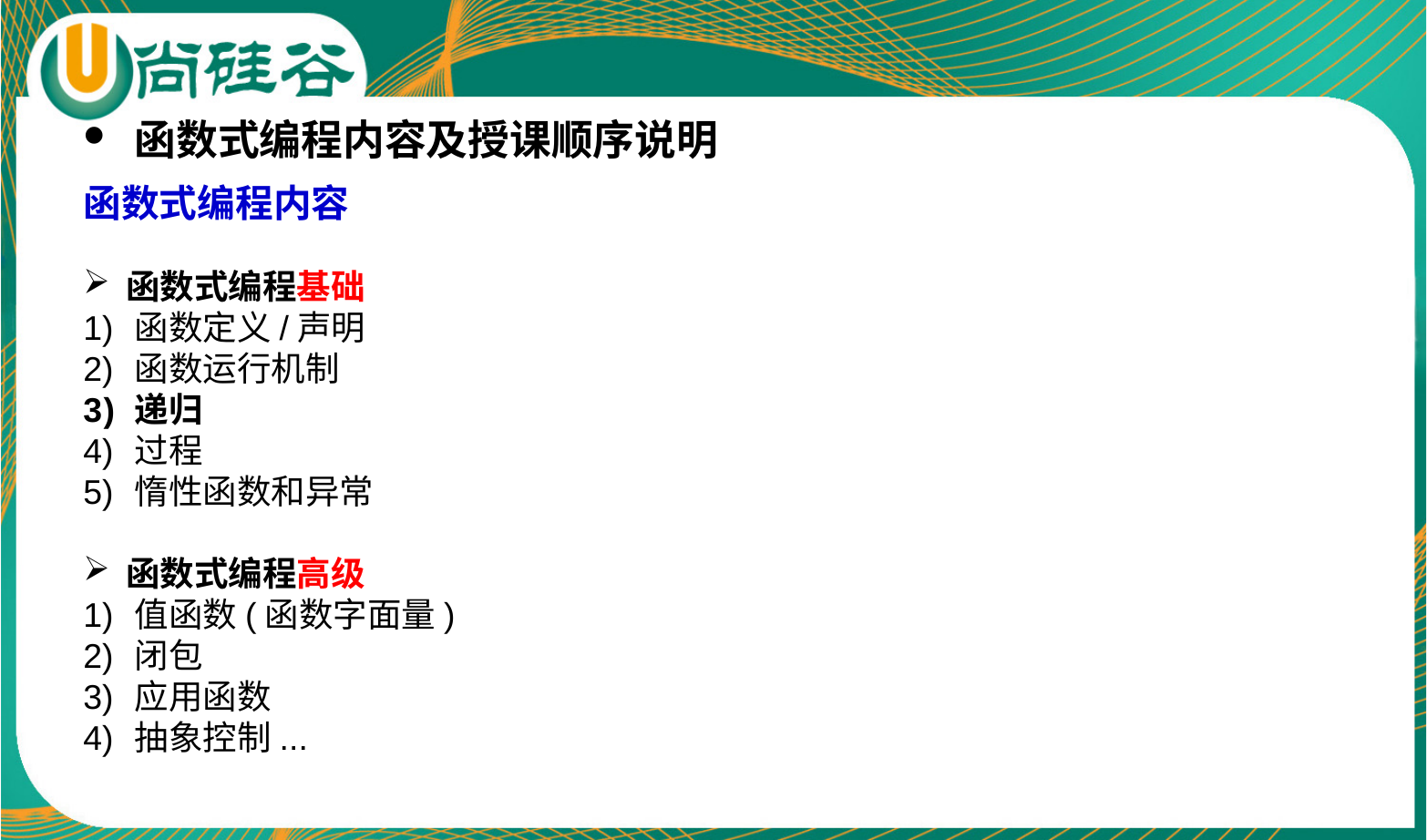

函数式编程内容及授课顺序说明

函数式编程内容

函数式编程基础
函数定义/声明
函数运行机制
递归
过程
惰性函数和异常

函数式编程高级
值函数(函数字面量)
闭包
应用函数
抽象控制...